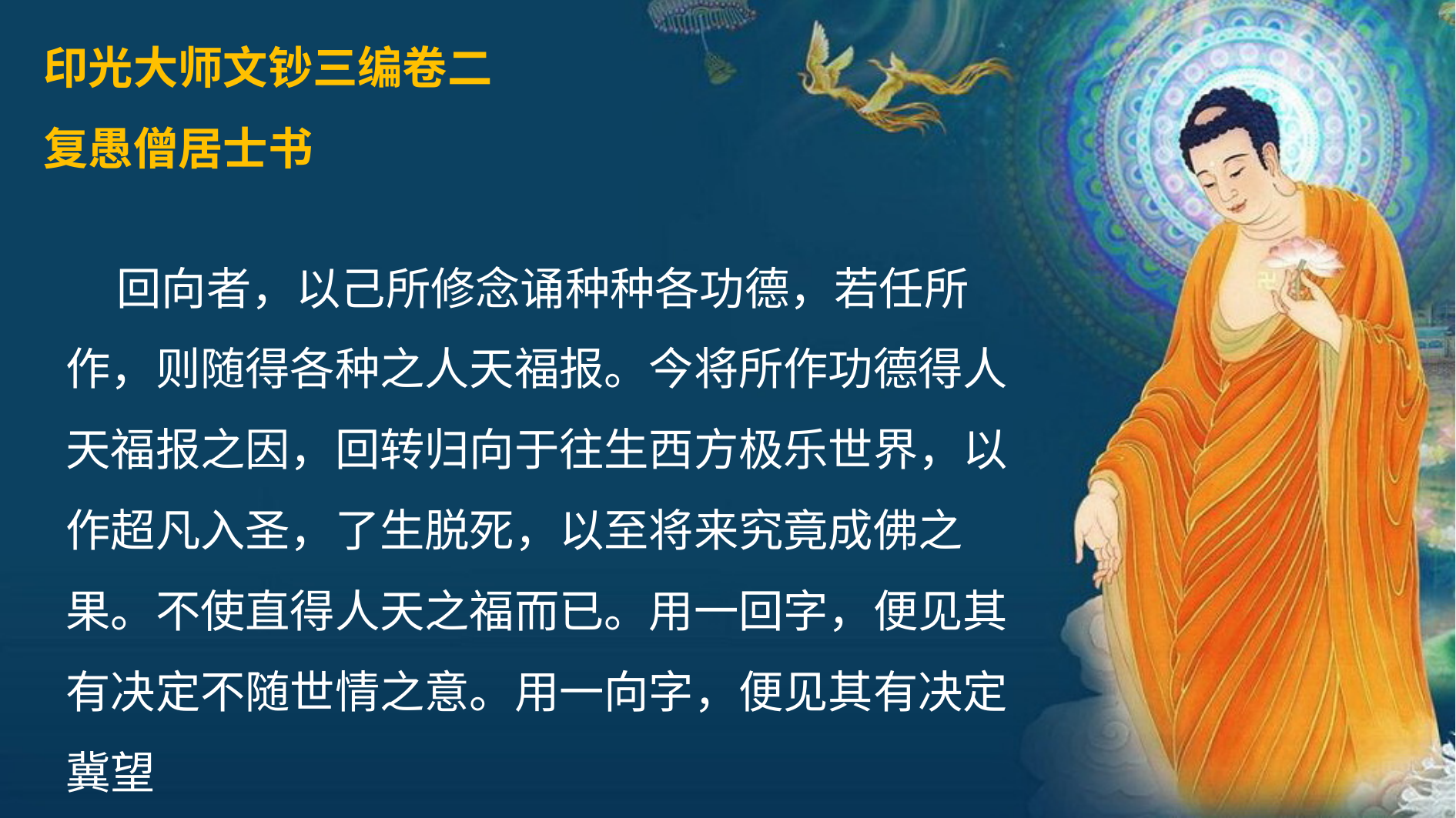

印光大师文钞三编卷二
复愚僧居士书
    回向者，以己所修念诵种种各功德，若任所作，则随得各种之人天福报。今将所作功德得人天福报之因，回转归向于往生西方极乐世界，以作超凡入圣，了生脱死，以至将来究竟成佛之果。不使直得人天之福而已。用一回字，便见其有决定不随世情之意。用一向字，便见其有决定冀望